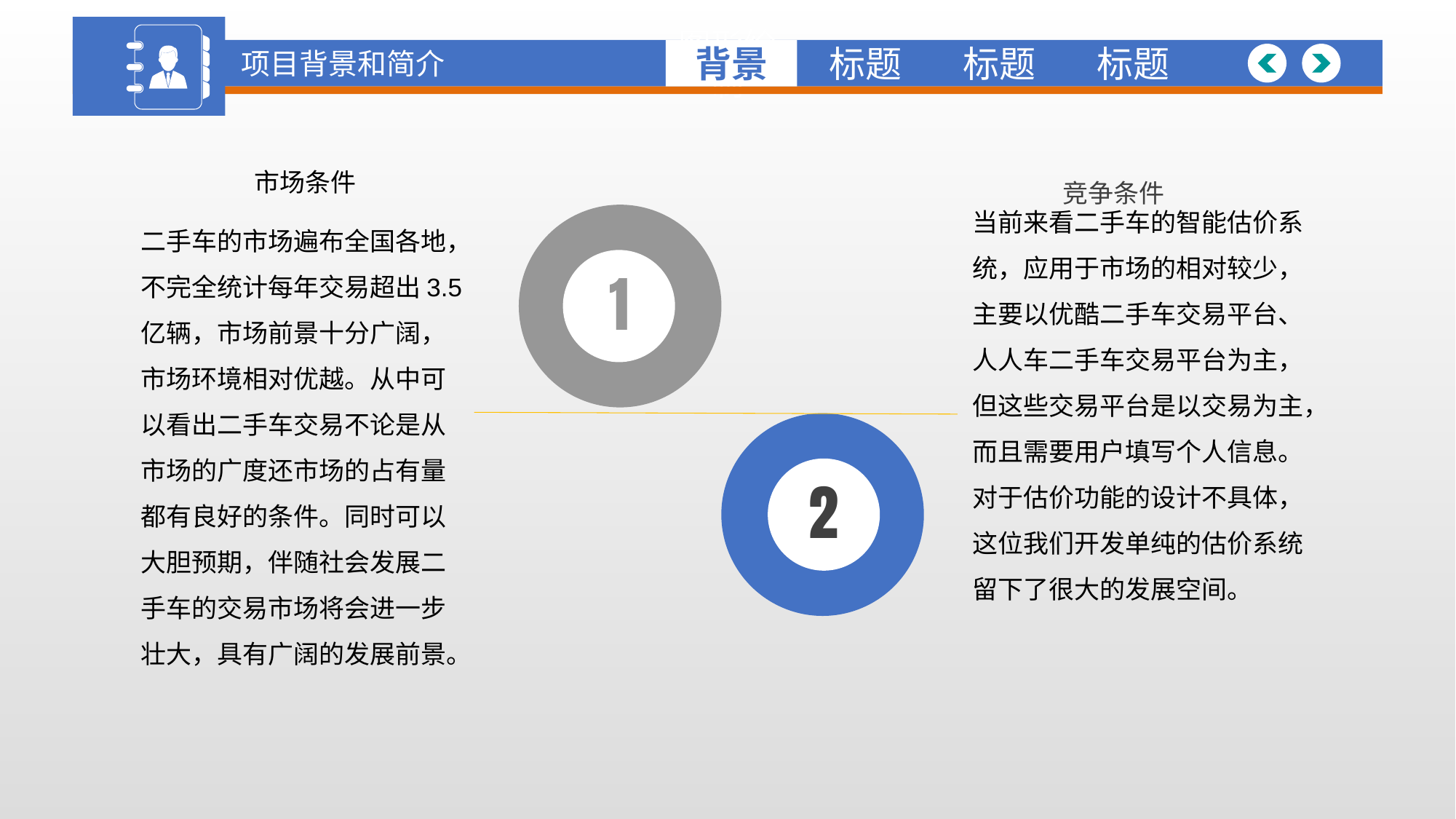

项目背景和简介

图形绘制
背景
标题
标题
标题

             市场条件
二手车的市场遍布全国各地，不完全统计每年交易超出3.5亿辆，市场前景十分广阔，市场环境相对优越。从中可以看出二手车交易不论是从市场的广度还市场的占有量都有良好的条件。同时可以大胆预期，伴随社会发展二手车的交易市场将会进一步壮大，具有广阔的发展前景。

竞争条件
当前来看二手车的智能估价系统，应用于市场的相对较少，主要以优酷二手车交易平台、人人车二手车交易平台为主，但这些交易平台是以交易为主，而且需要用户填写个人信息。对于估价功能的设计不具体，这位我们开发单纯的估价系统留下了很大的发展空间。

1

2